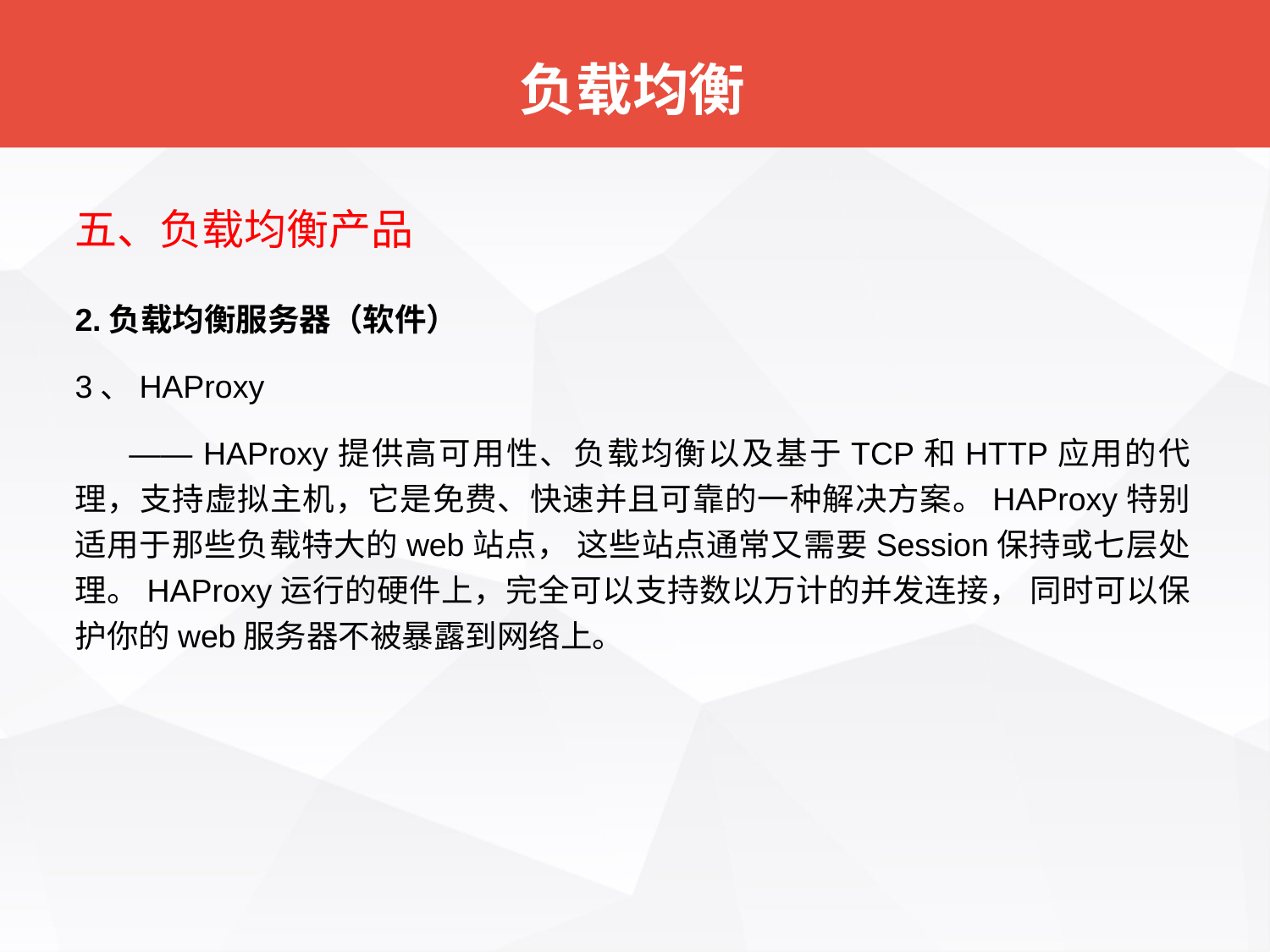

# 负载均衡
五、负载均衡产品
2.负载均衡服务器（软件）
3、HAProxy
     —— HAProxy提供高可用性、负载均衡以及基于TCP和HTTP应用的代理，支持虚拟主机，它是免费、快速并且可靠的一种解决方案。HAProxy特别适用于那些负载特大的web站点， 这些站点通常又需要Session保持或七层处理。HAProxy运行的硬件上，完全可以支持数以万计的并发连接， 同时可以保护你的web服务器不被暴露到网络上。